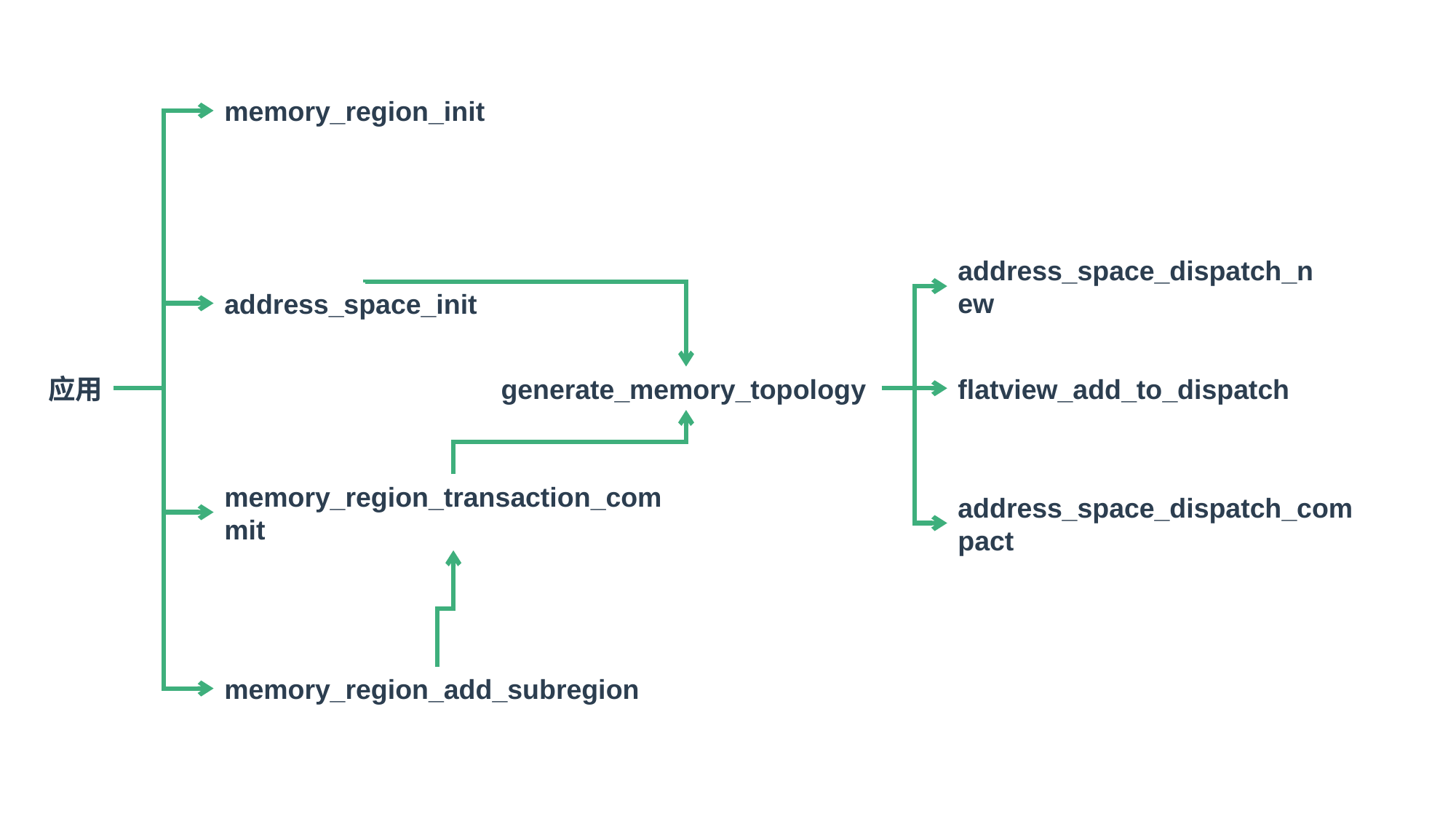

memory_region_init
address_space_dispatch_new
address_space_init
应用
generate_memory_topology
flatview_add_to_dispatch
memory_region_transaction_commit
address_space_dispatch_compact
memory_region_add_subregion